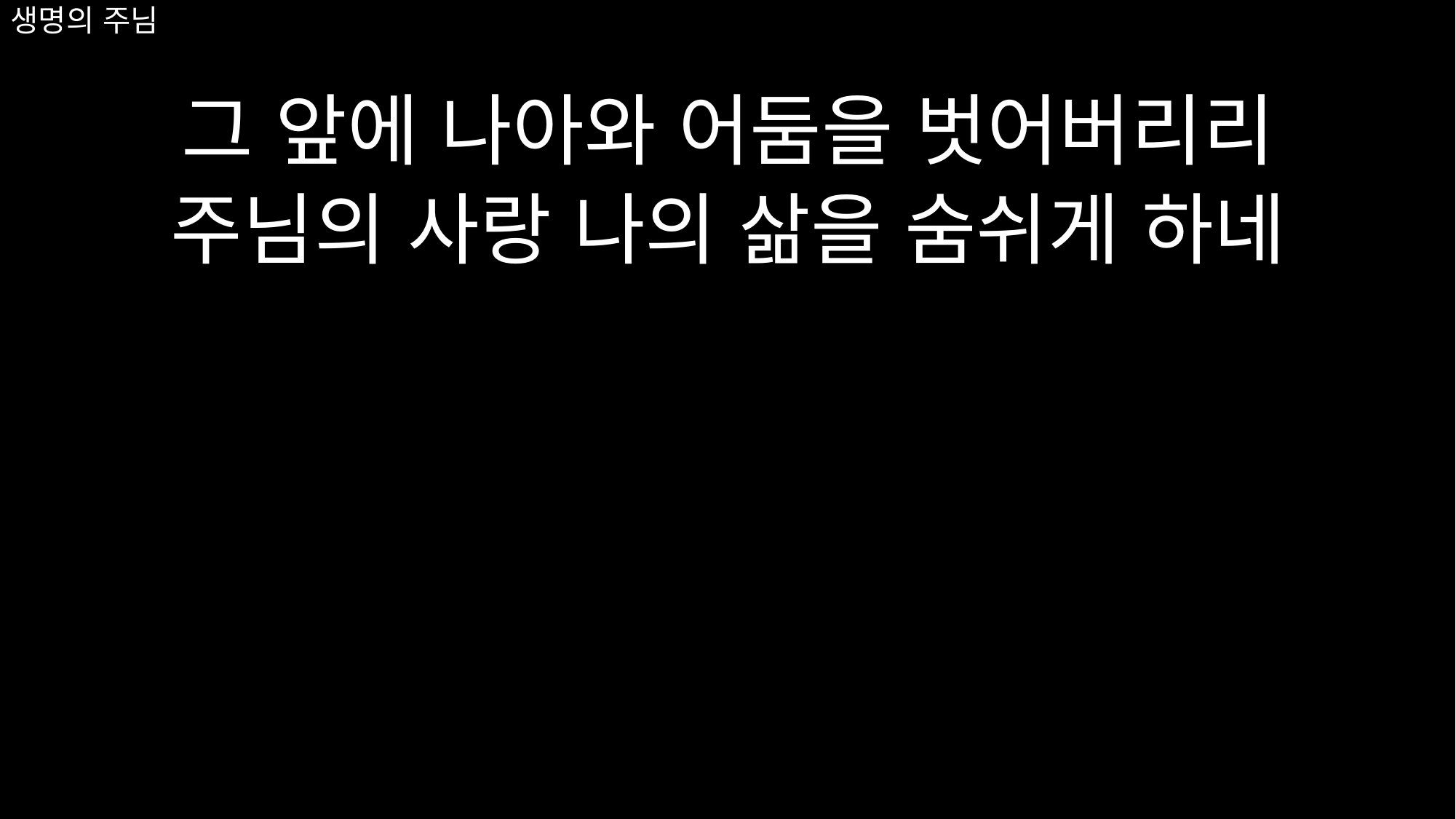

그 앞에 나아와 어둠을 벗어버리리
주님의 사랑 나의 삶을 숨쉬게 하네

# 생명의 주님